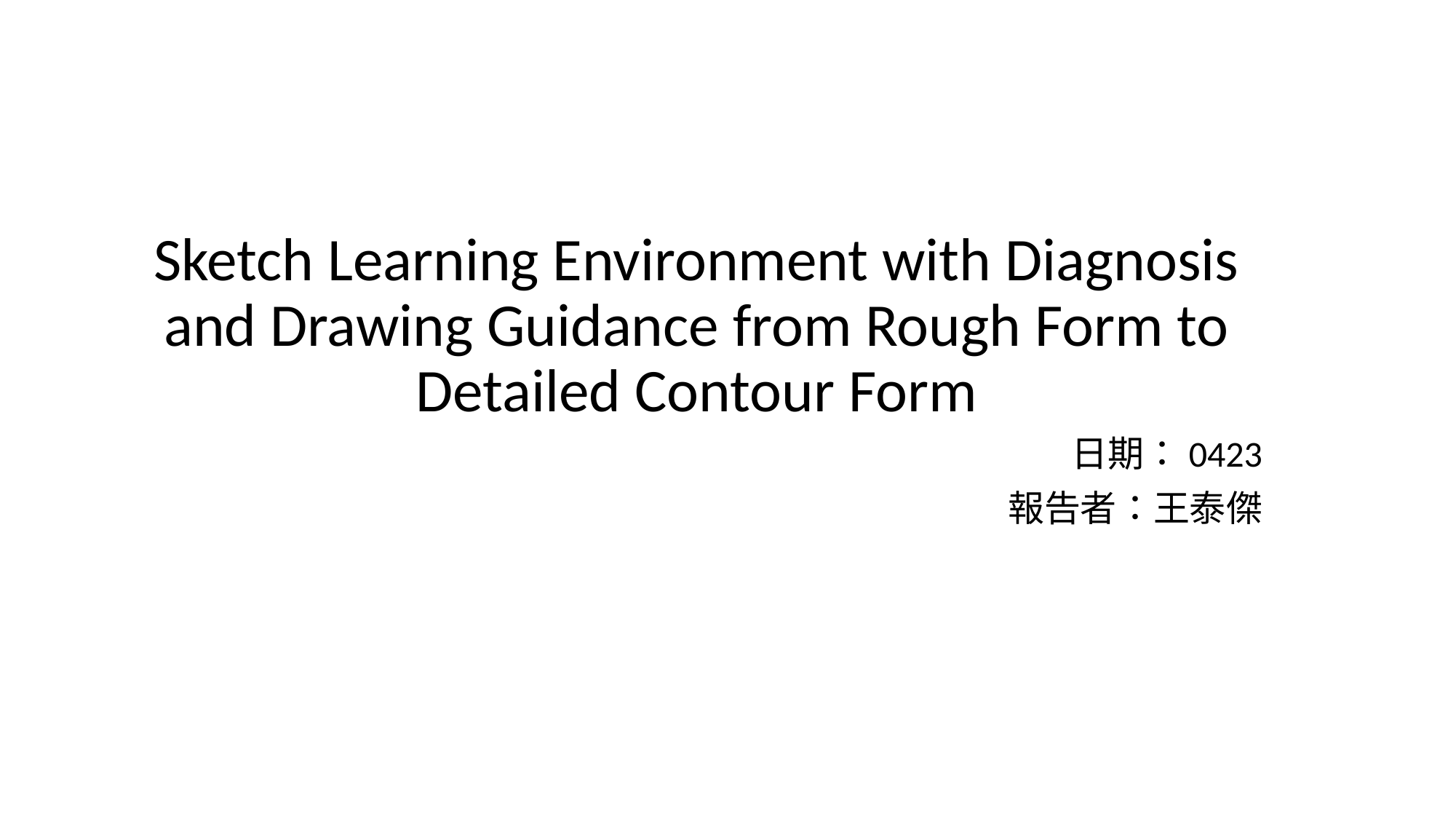

# Sketch Learning Environment with Diagnosis and Drawing Guidance from Rough Form to Detailed Contour Form
日期：0423
報告者：王泰傑